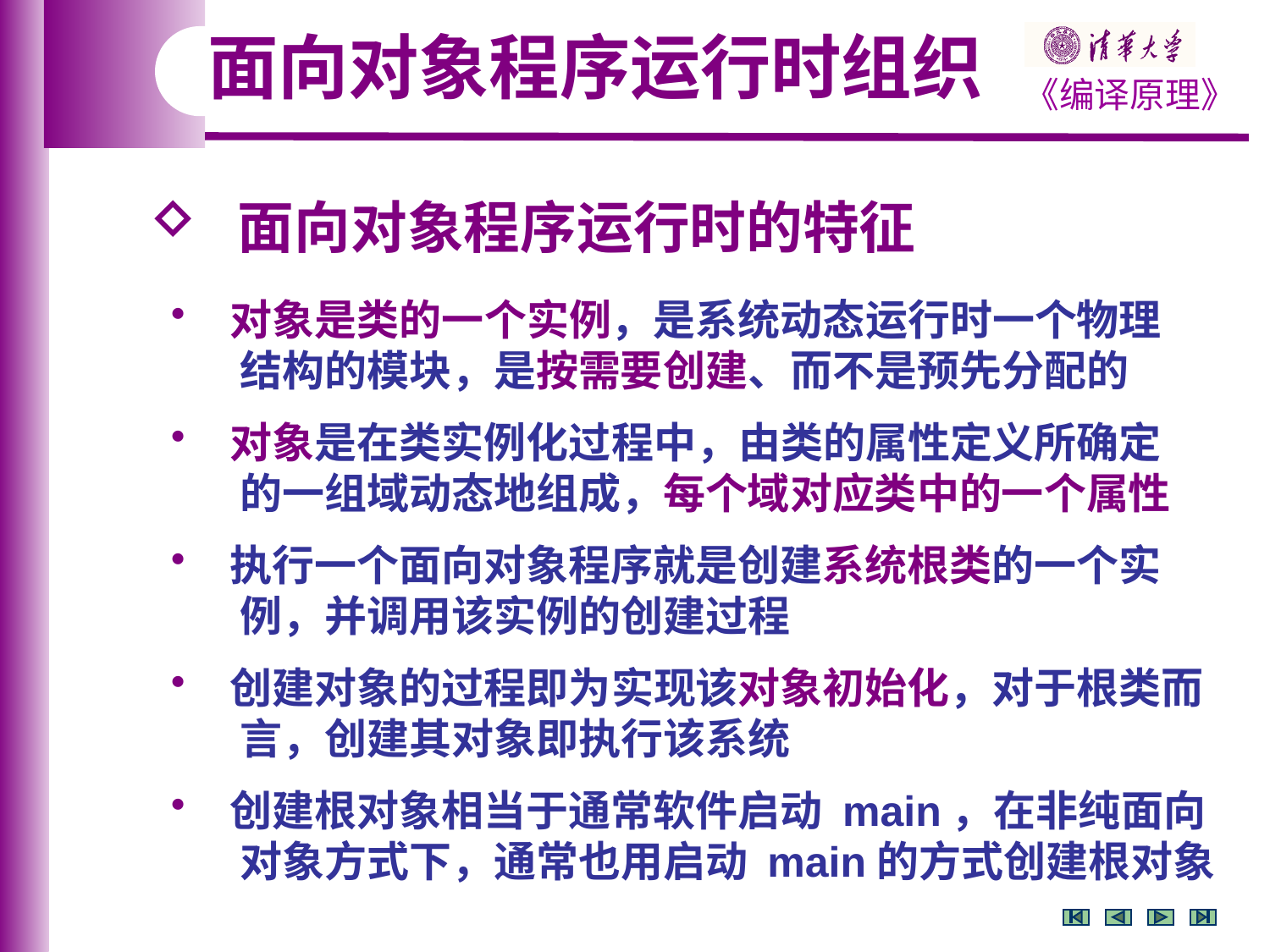

面向对象程序运行时组织
  面向对象程序运行时的特征

  对象是类的一个实例，是系统动态运行时一个物理
   结构的模块，是按需要创建、而不是预先分配的

  对象是在类实例化过程中，由类的属性定义所确定
   的一组域动态地组成，每个域对应类中的一个属性

  执行一个面向对象程序就是创建系统根类的一个实
   例，并调用该实例的创建过程

  创建对象的过程即为实现该对象初始化，对于根类而
   言，创建其对象即执行该系统

  创建根对象相当于通常软件启动 main，在非纯面向
   对象方式下，通常也用启动 main的方式创建根对象